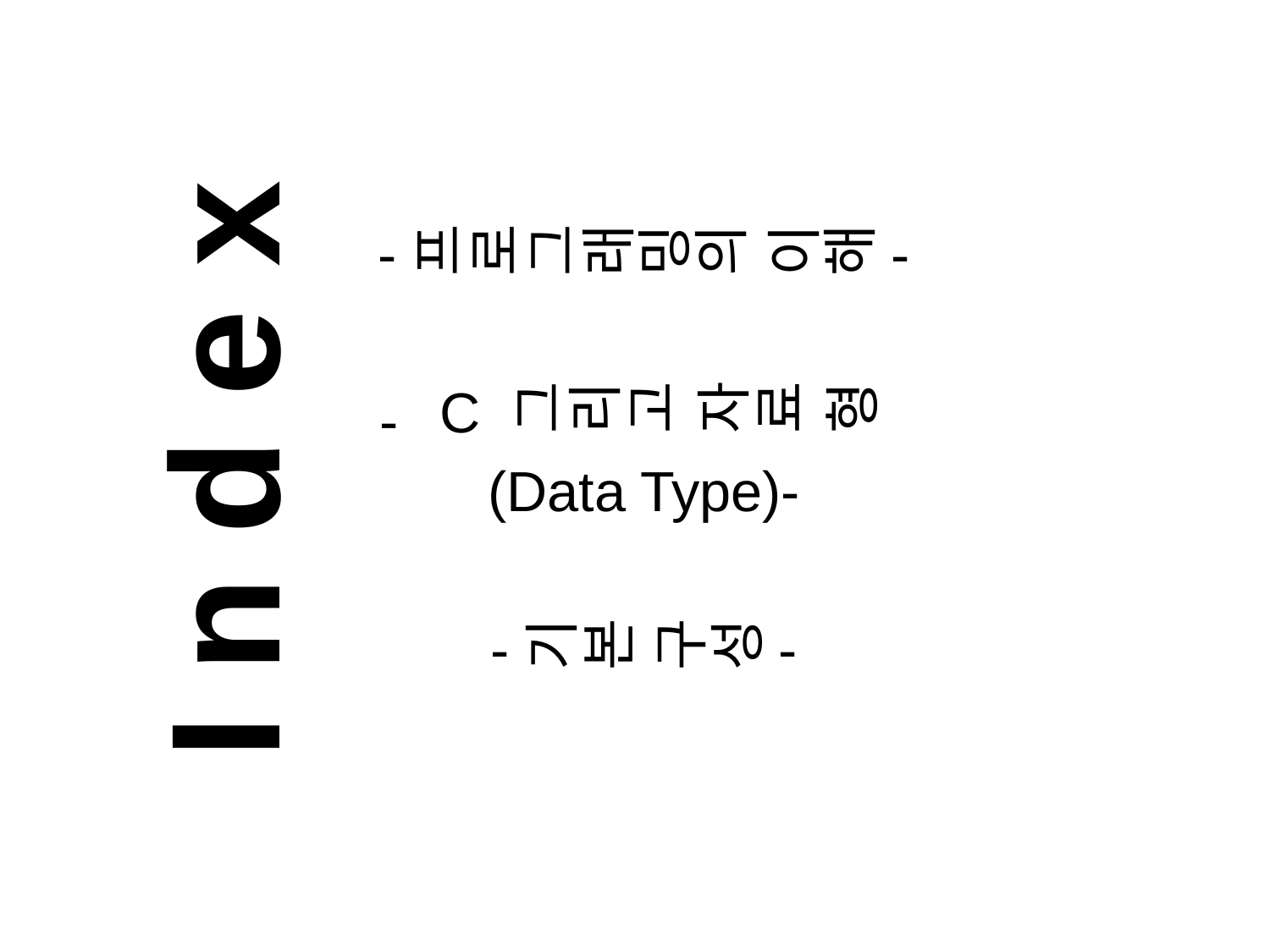

-프로그래밍의 이해-

C 그리고 자료 형
(Data Type)-

-기본 구성-

# I n d e x